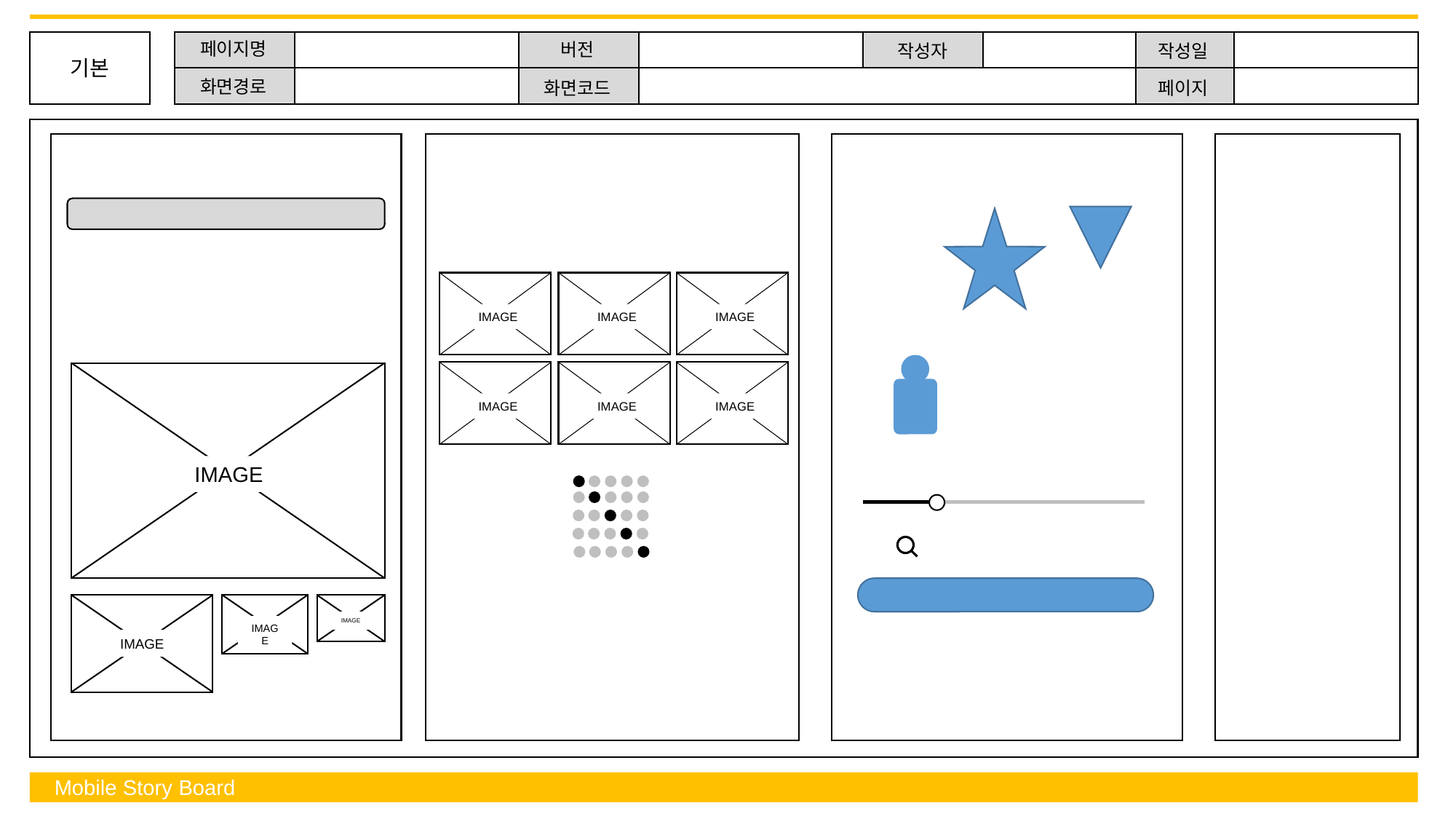

페이지명
버전
작성자
작성일
기본
화면경로
화면코드
페이지

IMAGE

IMAGE

IMAGE

IMAGE

IMAGE

IMAGE

IMAGE

IMAGE

IMAGE

IMAGE
Mobile Story Board